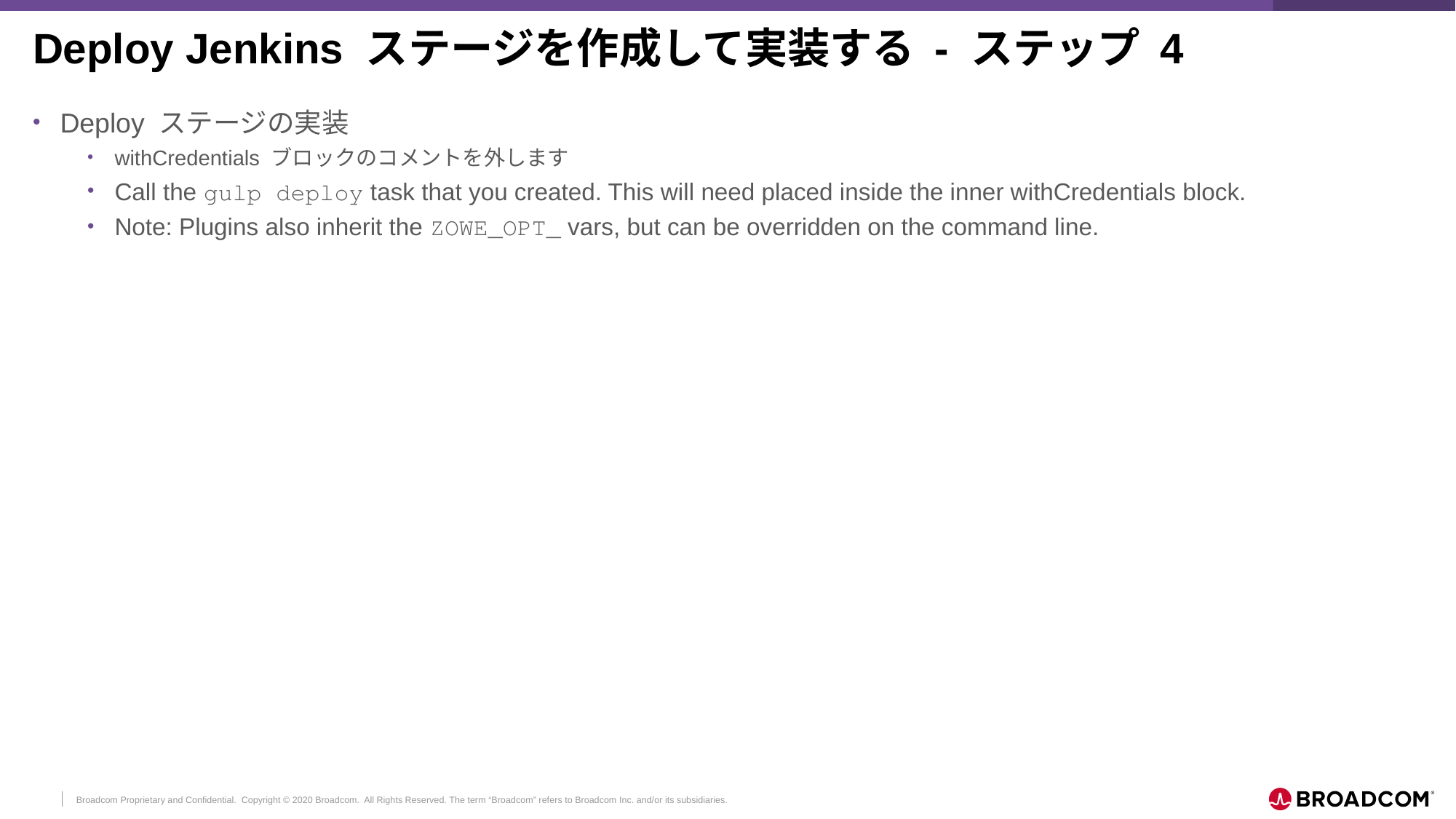

# Deploy Jenkins ステージを作成して実装する - ステップ 4
Deploy ステージの実装
withCredentials ブロックのコメントを外します
Call the gulp deploy task that you created. This will need placed inside the inner withCredentials block.
Note: Plugins also inherit the ZOWE_OPT_ vars, but can be overridden on the command line.